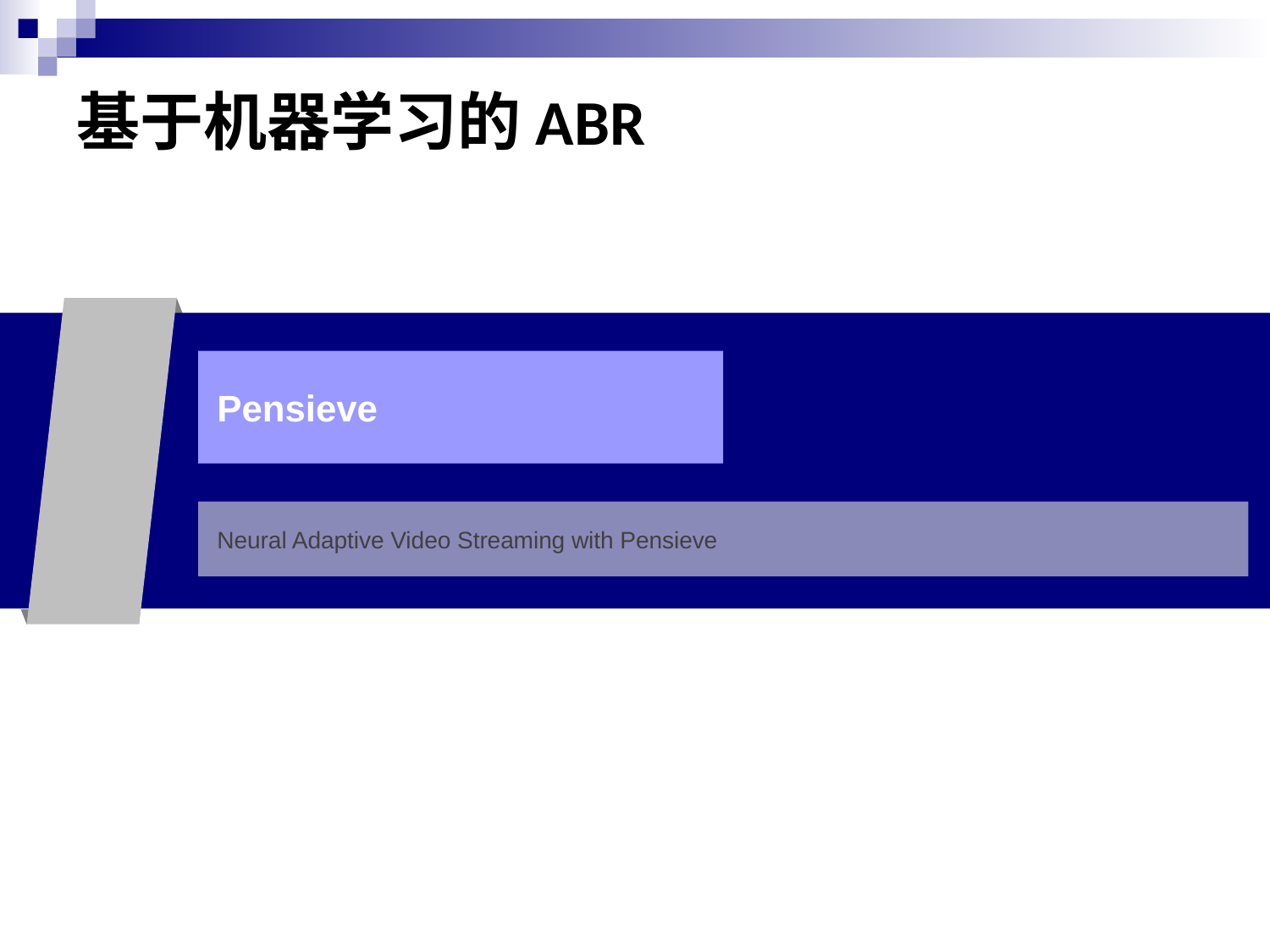

# 基于机器学习的ABR

Pensieve
Neural Adaptive Video Streaming with Pensieve

31